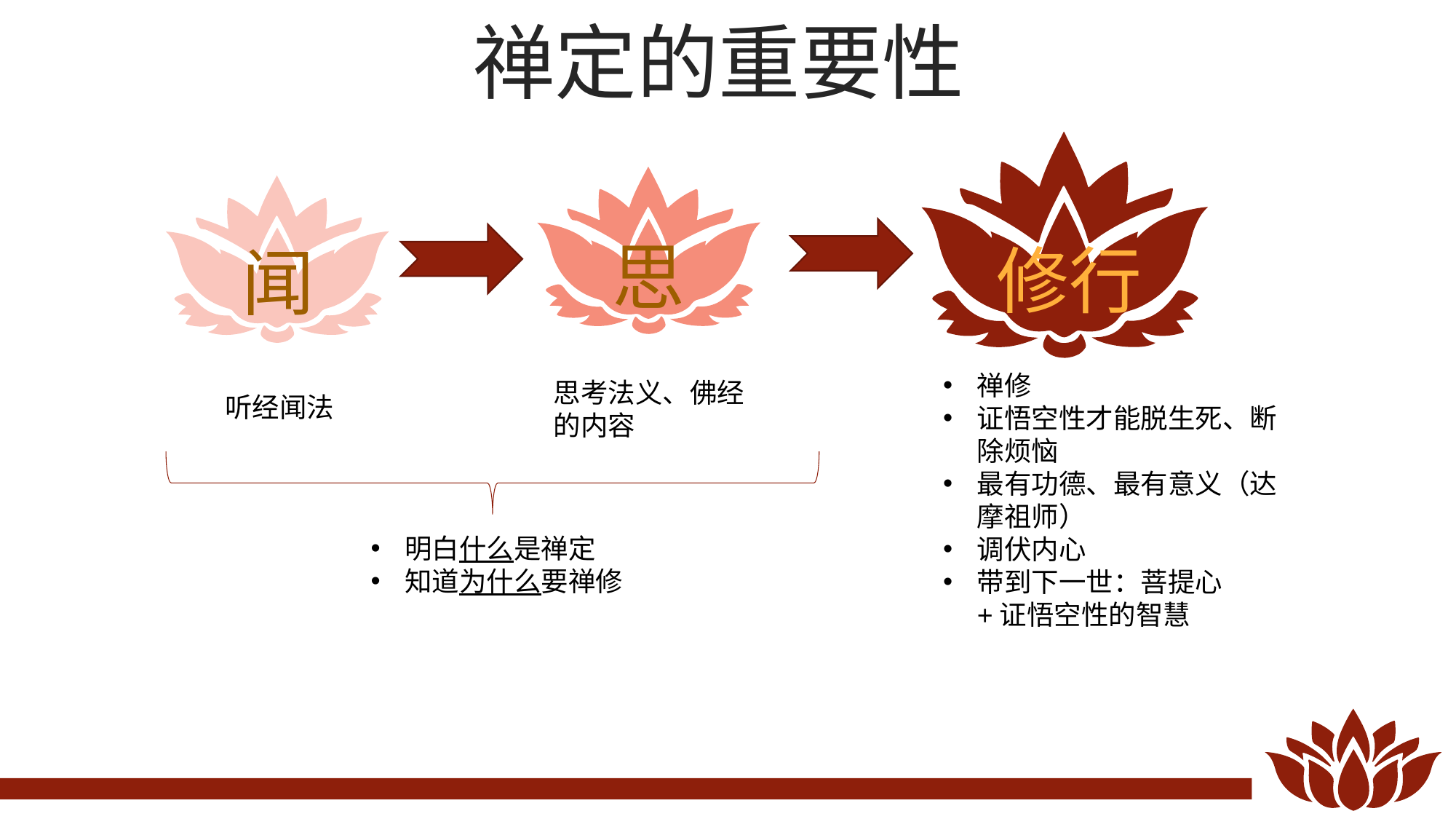

禅定的重要性

思
修行
闻
禅修
证悟空性才能脱生死、断除烦恼
最有功德、最有意义（达摩祖师）
调伏内心
带到下一世：菩提心+证悟空性的智慧
思考法义、佛经的内容
听经闻法
明白什么是禅定
知道为什么要禅修